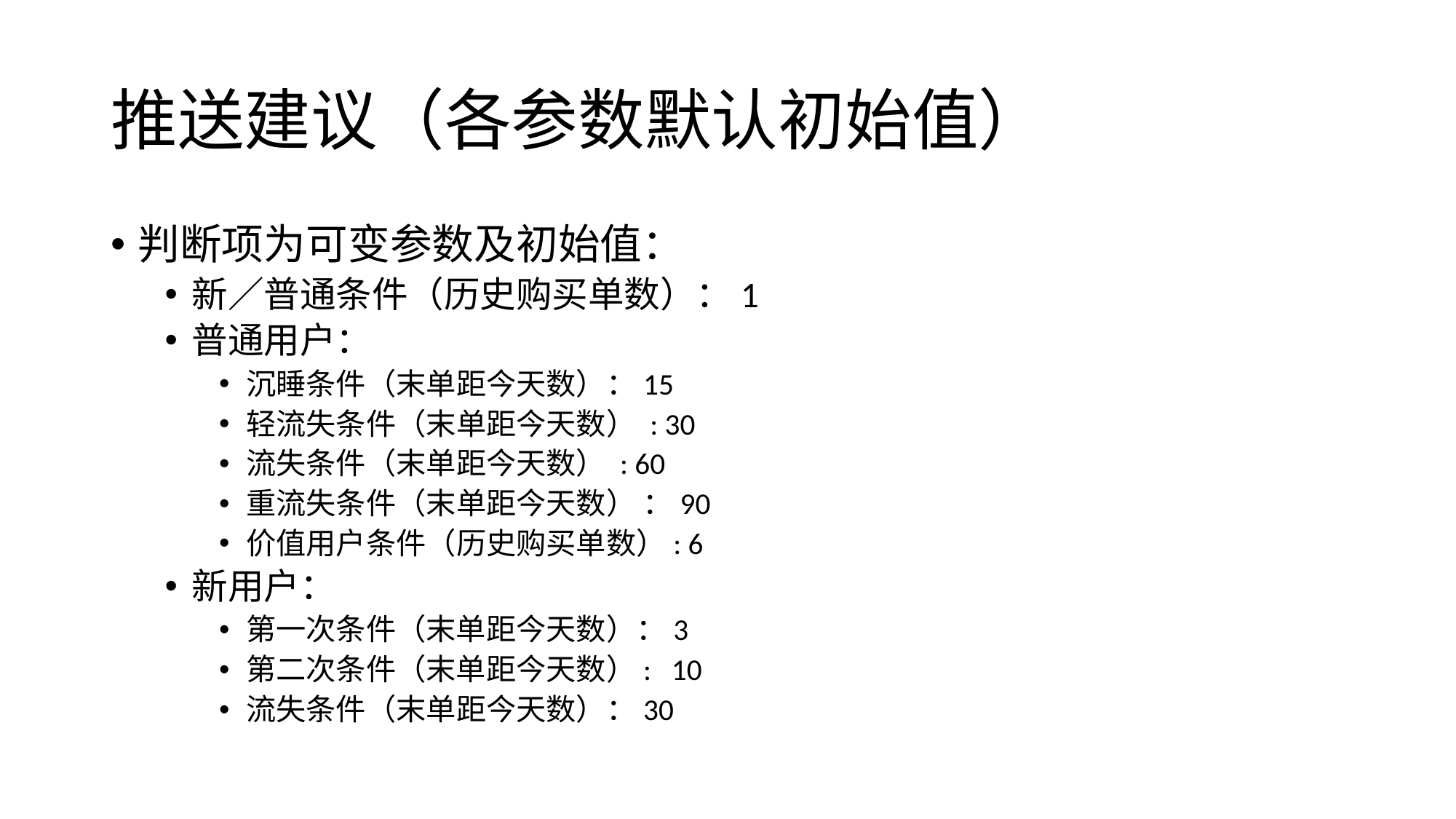

# 推送建议（各参数默认初始值）
判断项为可变参数及初始值：
新／普通条件（历史购买单数）：1
普通用户：
沉睡条件（末单距今天数）：15
轻流失条件（末单距今天数） : 30
流失条件（末单距今天数） : 60
重流失条件（末单距今天数） ：90
价值用户条件（历史购买单数）: 6
新用户：
第一次条件（末单距今天数）：3
第二次条件（末单距今天数）:   10
流失条件（末单距今天数）：30